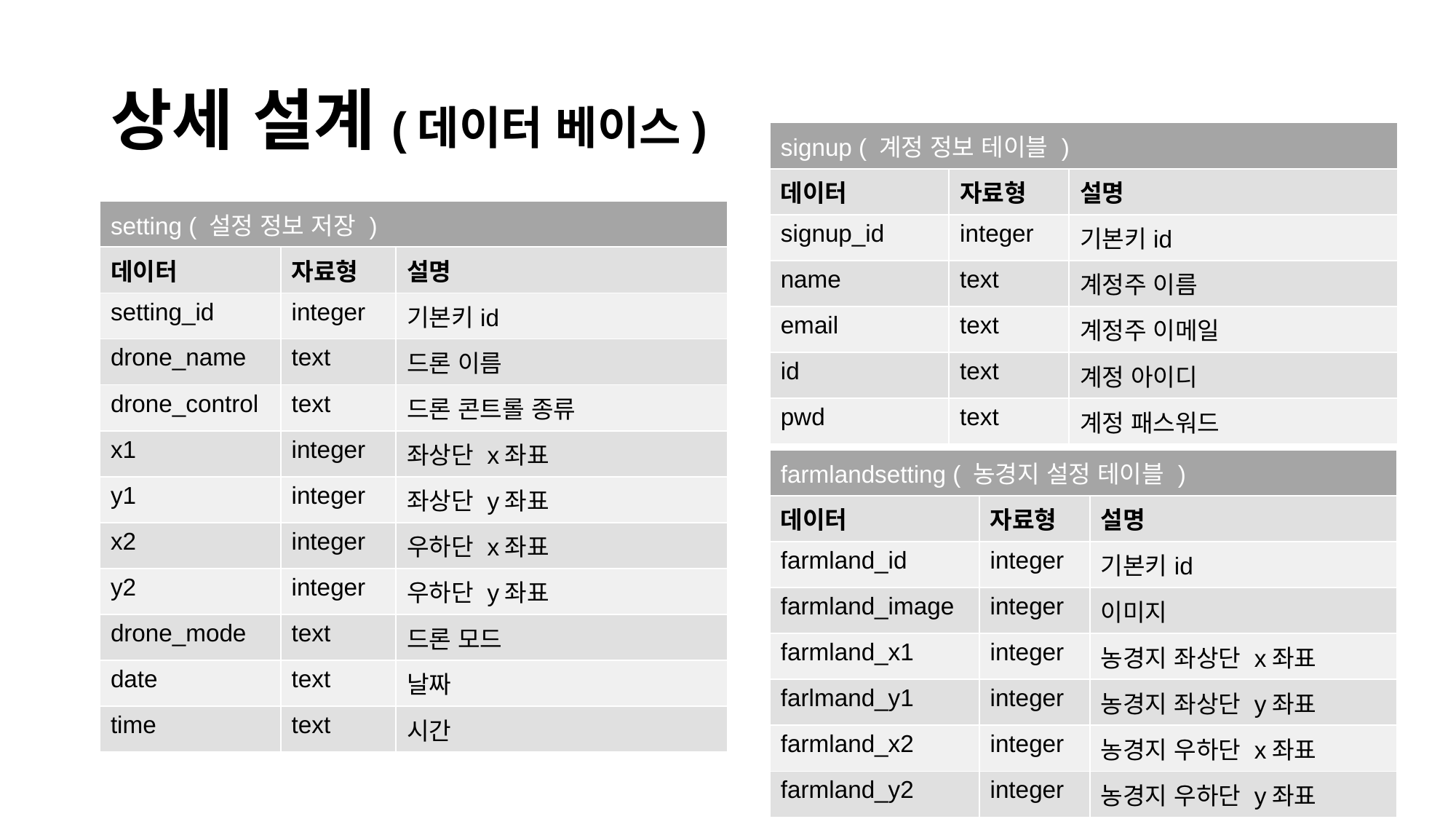

# 상세 설계(데이터 베이스)
| signup ( 계정 정보 테이블 ) |  |  |
| --- | --- | --- |
| 데이터 | 자료형 | 설명 |
| signup\_id | integer | 기본키id |
| name | text | 계정주 이름 |
| email | text | 계정주 이메일 |
| id | text | 계정 아이디 |
| pwd | text | 계정 패스워드 |
| setting ( 설정 정보 저장 ) |  |  |
| --- | --- | --- |
| 데이터 | 자료형 | 설명 |
| setting\_id | integer | 기본키id |
| drone\_name | text | 드론 이름 |
| drone\_control | text | 드론 콘트롤 종류 |
| x1 | integer | 좌상단 x좌표 |
| y1 | integer | 좌상단 y좌표 |
| x2 | integer | 우하단 x좌표 |
| y2 | integer | 우하단 y좌표 |
| drone\_mode | text | 드론 모드 |
| date | text | 날짜 |
| time | text | 시간 |
| farmlandsetting ( 농경지 설정 테이블 ) |  |  |
| --- | --- | --- |
| 데이터 | 자료형 | 설명 |
| farmland\_id | integer | 기본키id |
| farmland\_image | integer | 이미지 |
| farmland\_x1 | integer | 농경지 좌상단 x좌표 |
| farlmand\_y1 | integer | 농경지 좌상단 y좌표 |
| farmland\_x2 | integer | 농경지 우하단 x좌표 |
| farmland\_y2 | integer | 농경지 우하단 y좌표 |